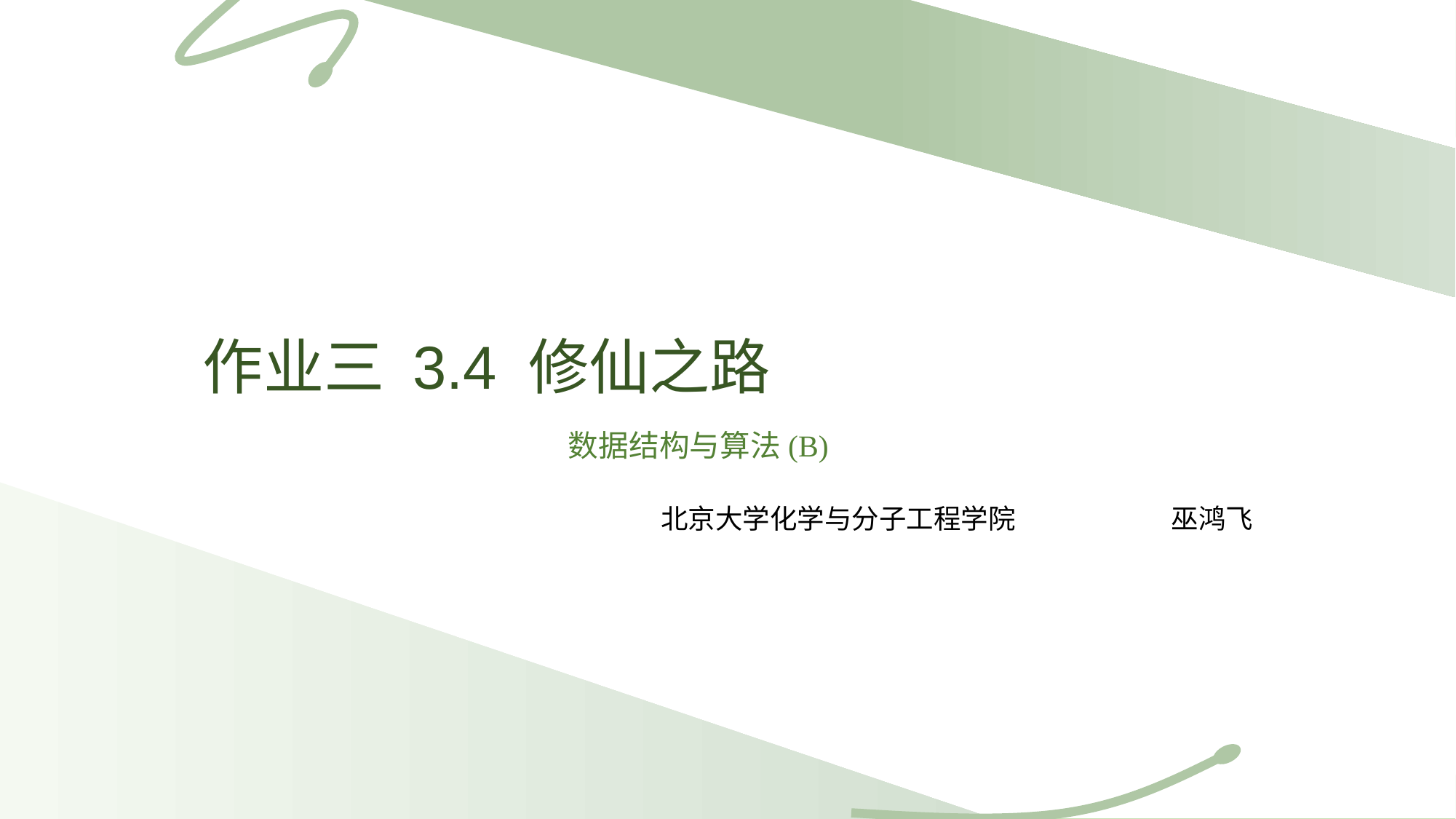

# 作业三 3.4 修仙之路
数据结构与算法(B)
北京大学化学与分子工程学院	            巫鸿飞